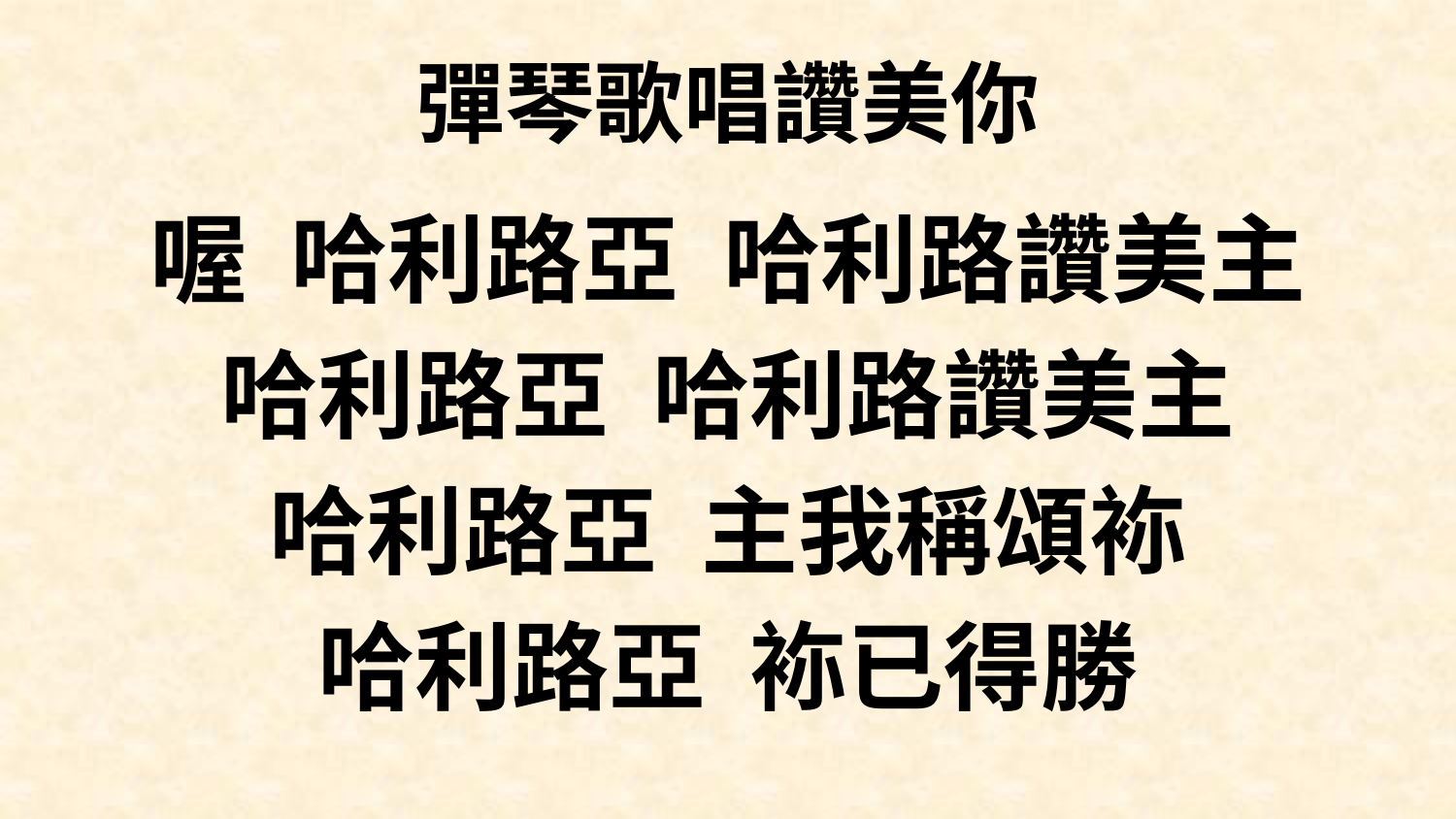

# 彈琴歌唱讚美你
喔  哈利路亞  哈利路讚美主
哈利路亞  哈利路讚美主
哈利路亞  主我稱頌袮
哈利路亞  袮已得勝